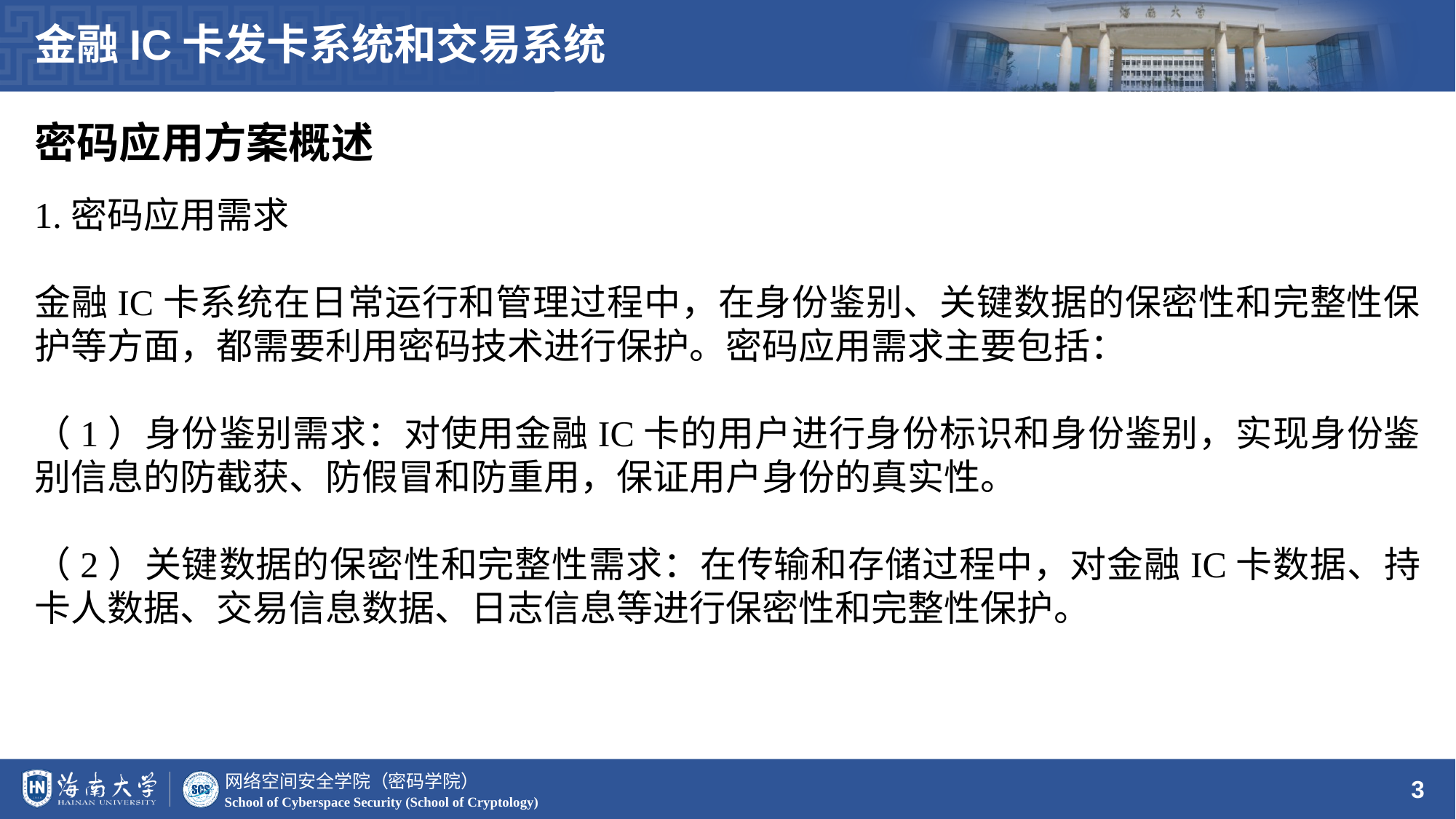

金融IC卡发卡系统和交易系统
密码应用方案概述
1.密码应用需求

金融IC卡系统在日常运行和管理过程中，在身份鉴别、关键数据的保密性和完整性保护等方面，都需要利用密码技术进行保护。密码应用需求主要包括：

（1）身份鉴别需求：对使用金融IC卡的用户进行身份标识和身份鉴别，实现身份鉴别信息的防截获、防假冒和防重用，保证用户身份的真实性。

（2）关键数据的保密性和完整性需求：在传输和存储过程中，对金融IC卡数据、持卡人数据、交易信息数据、日志信息等进行保密性和完整性保护。
3